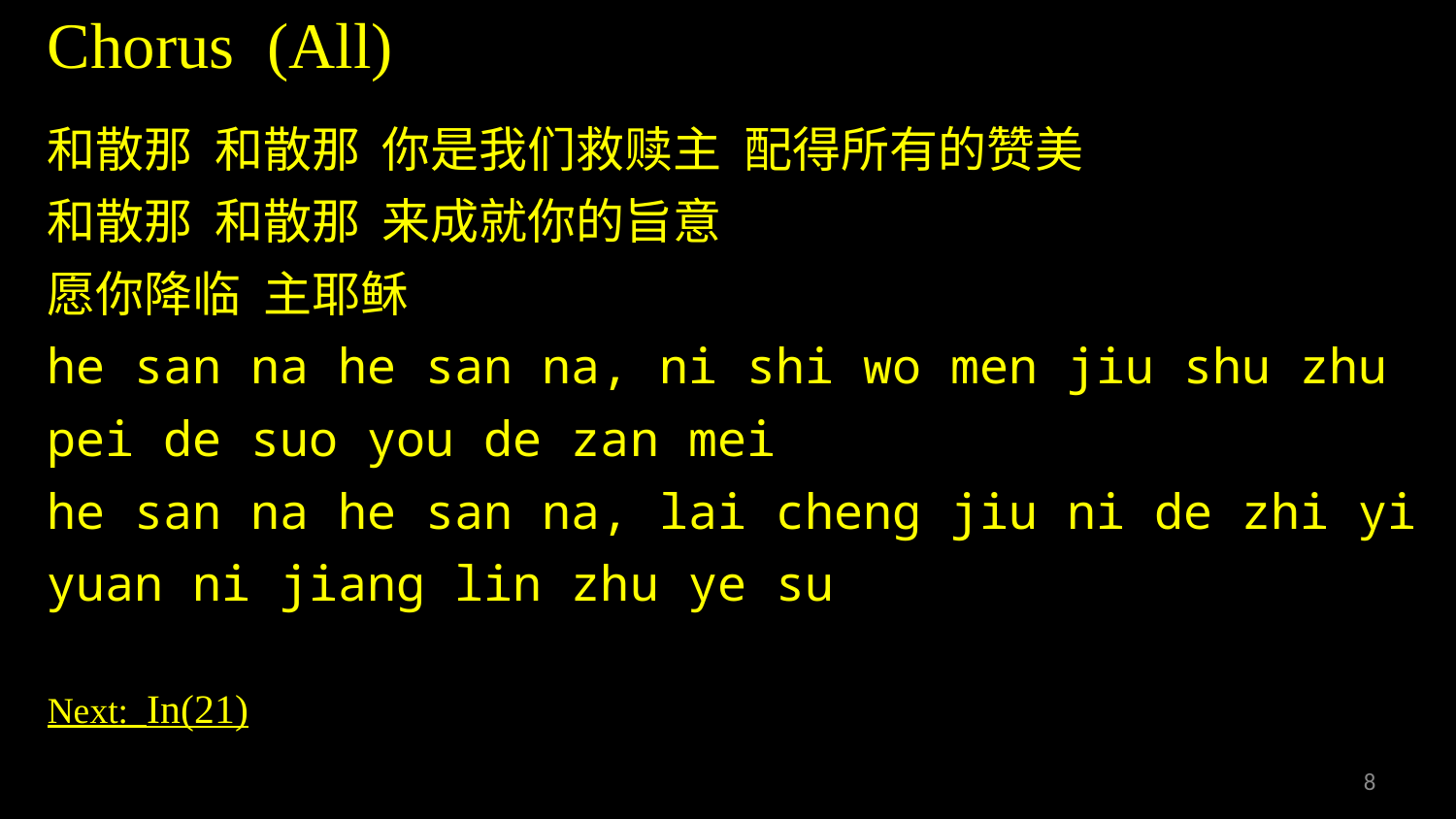

# Chorus  (All)
和散那  和散那  你是我们救赎主  配得所有的赞美
和散那  和散那  来成就你的旨意
愿你降临  主耶稣
he san na he san na, ni shi wo men jiu shu zhu
pei de suo you de zan mei
he san na he san na, lai cheng jiu ni de zhi yi
yuan ni jiang lin zhu ye su

Next:  In(21)

8